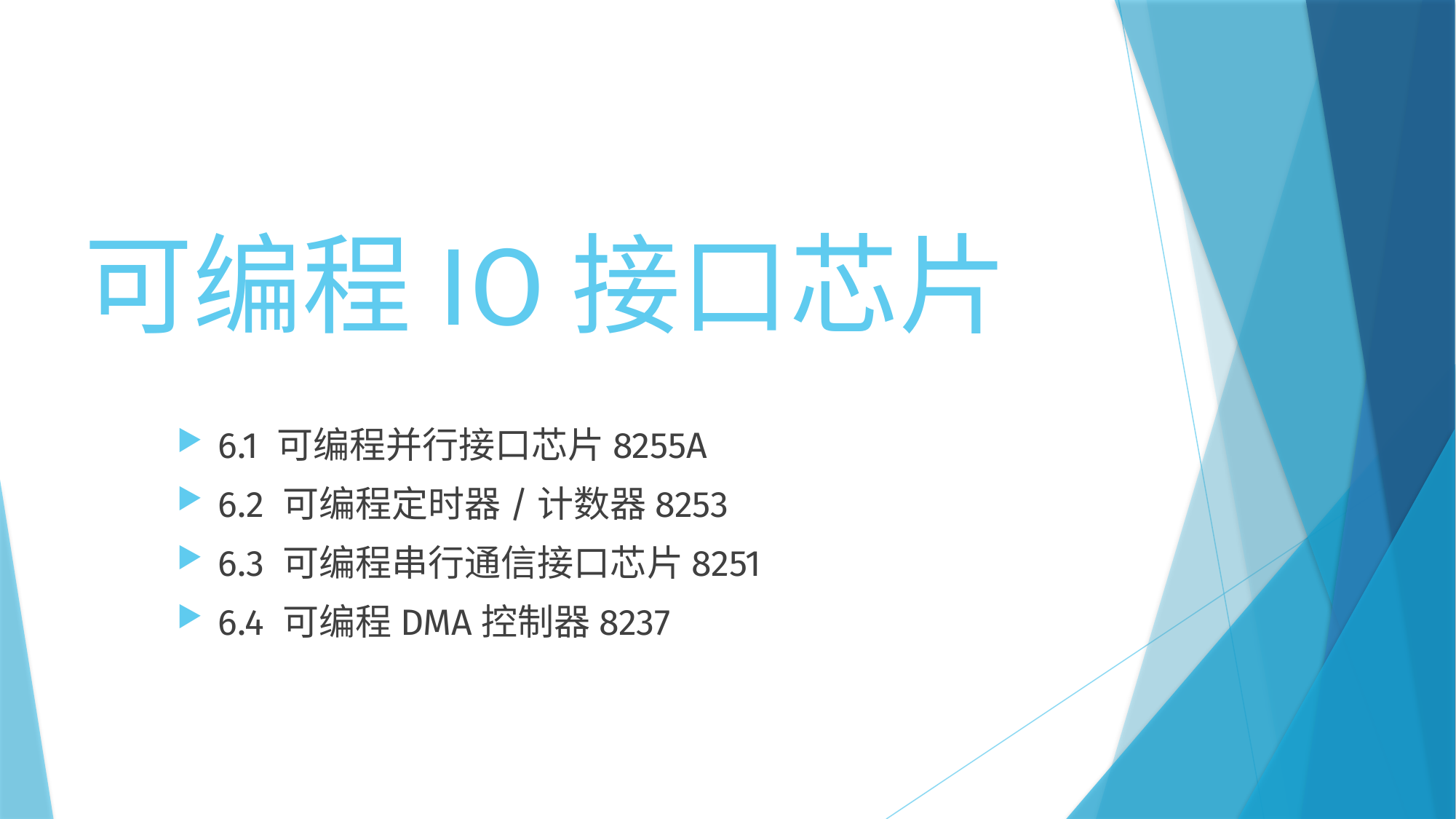

# 可编程IO接口芯片
6.1 可编程并行接口芯片8255A
6.2 可编程定时器/计数器8253
6.3 可编程串行通信接口芯片8251
6.4 可编程DMA控制器8237